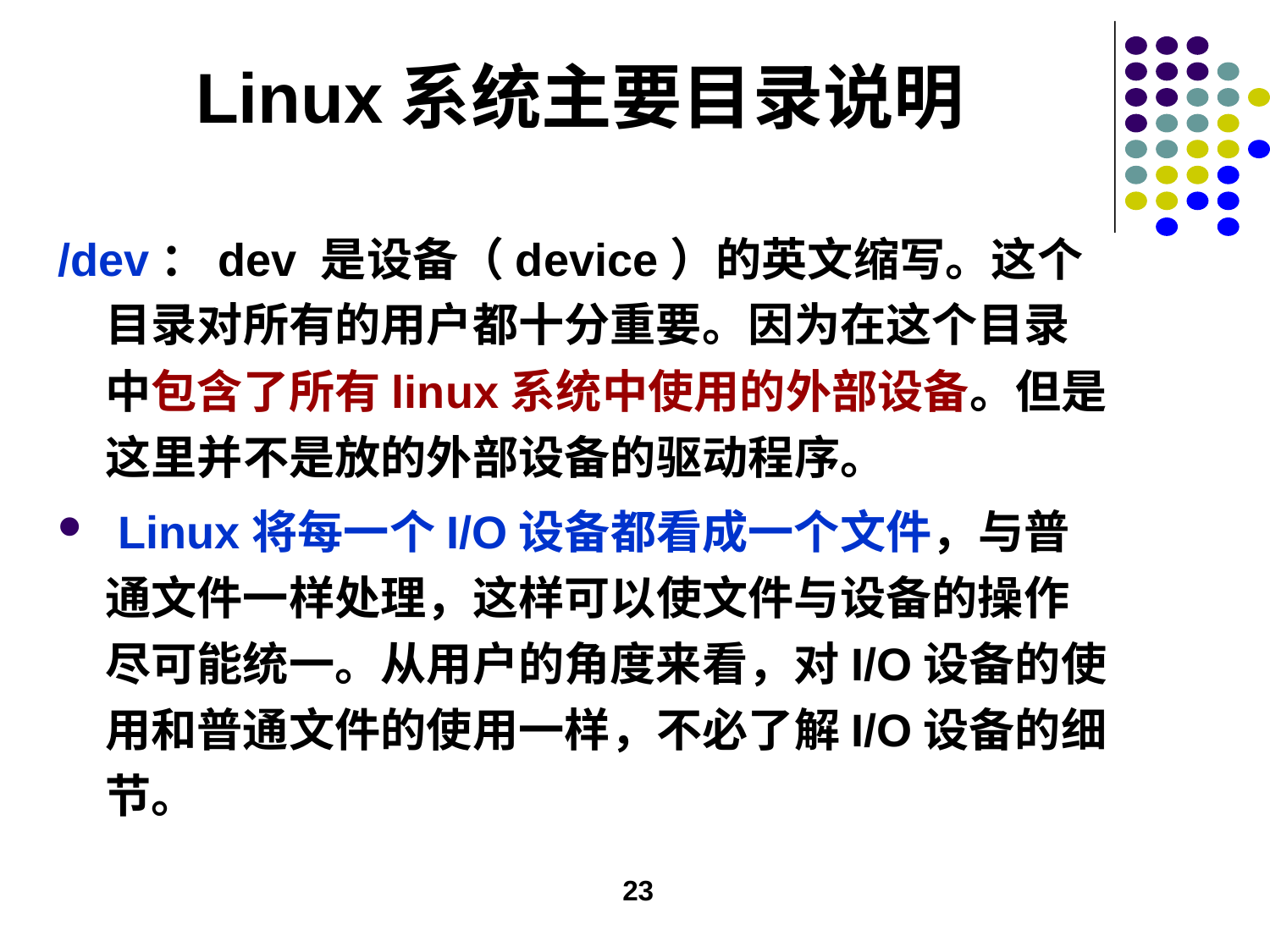

Linux系统主要目录说明
/dev：dev 是设备（device）的英文缩写。这个目录对所有的用户都十分重要。因为在这个目录中包含了所有linux系统中使用的外部设备。但是这里并不是放的外部设备的驱动程序。
 Linux将每一个I/O设备都看成一个文件，与普通文件一样处理，这样可以使文件与设备的操作尽可能统一。从用户的角度来看，对I/O设备的使用和普通文件的使用一样，不必了解I/O设备的细节。
23